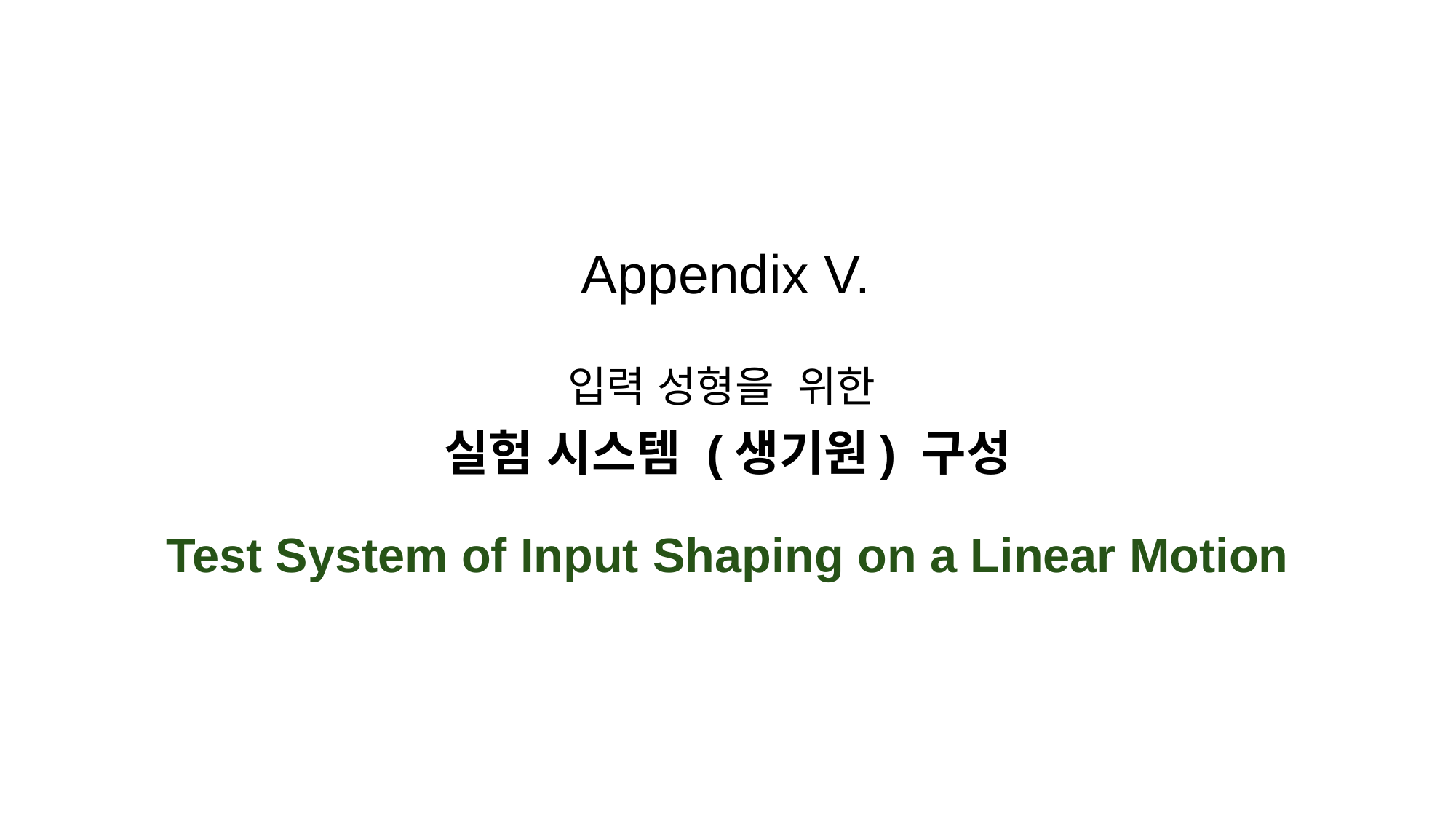

Appendix V.
입력 성형을  위한
실험 시스템 (생기원) 구성
Test System of Input Shaping on a Linear Motion